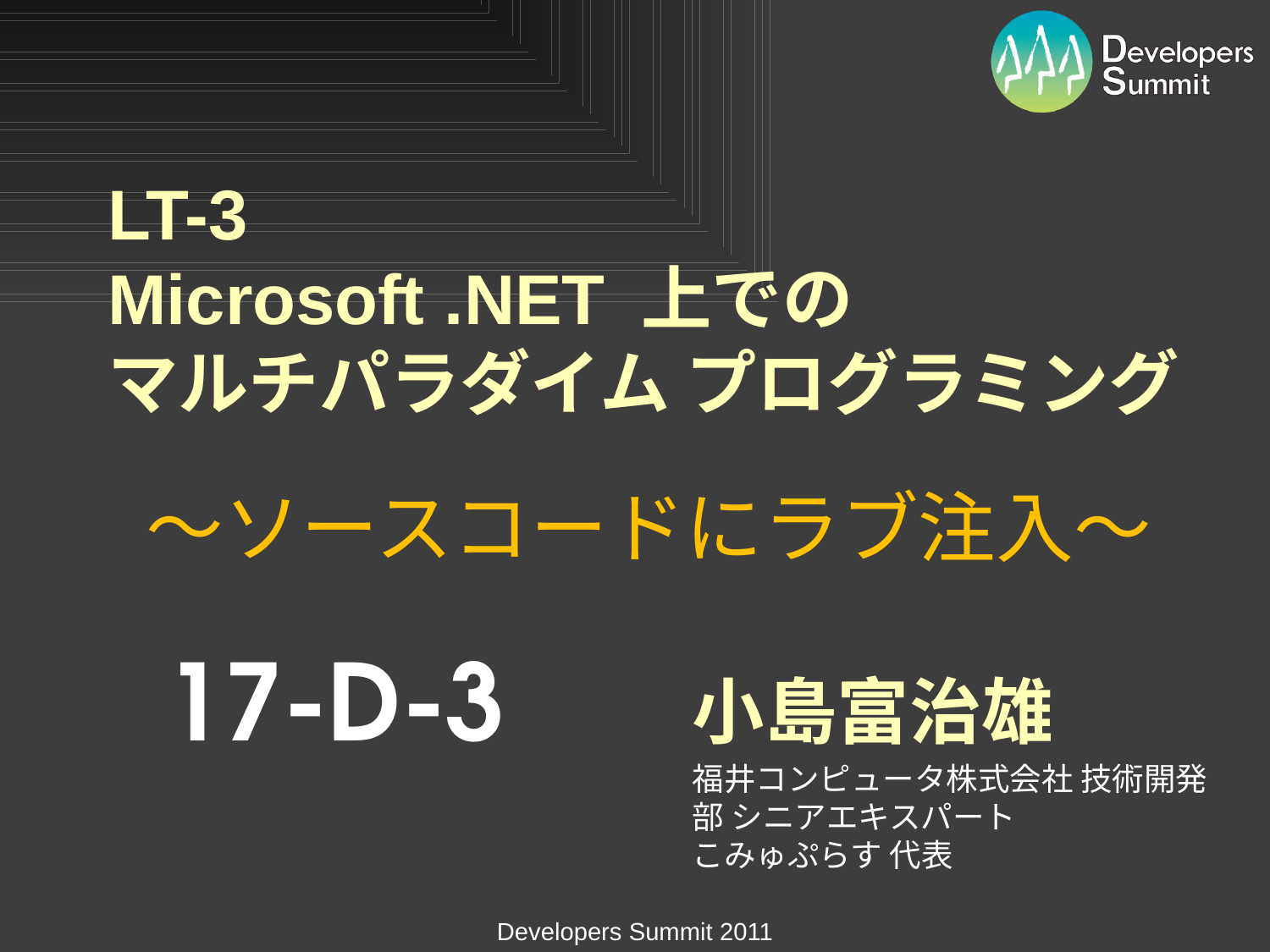

# LT-3 Microsoft .NET 上での マルチパラダイム プログラミング
～ソースコードにラブ注入～
17-D-3
小島富治雄
福井コンピュータ株式会社 技術開発部 シニアエキスパート
こみゅぷらす 代表